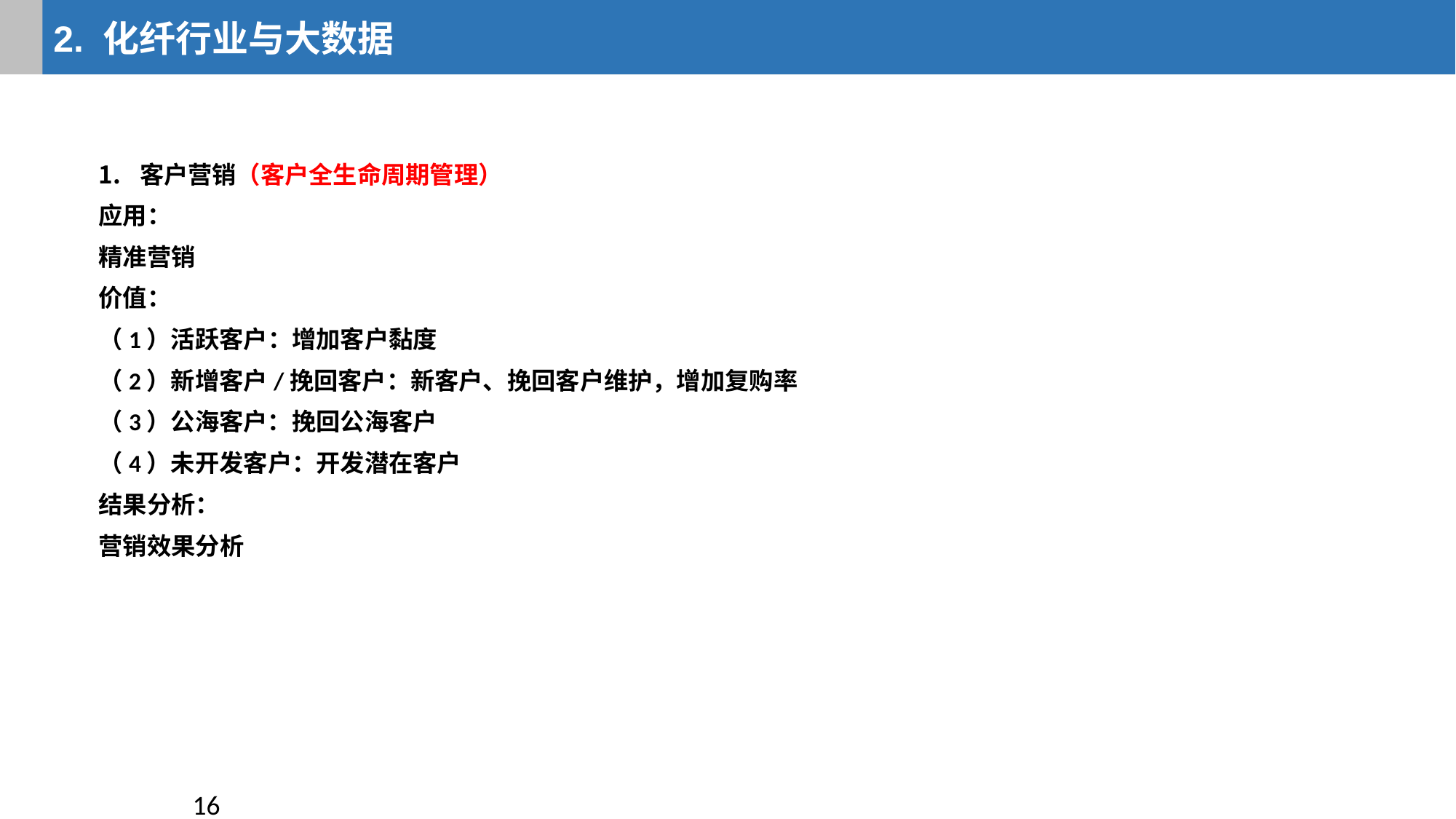

2. 化纤行业与大数据
客户营销（客户全生命周期管理）
应用：
精准营销
价值：
（1）活跃客户：增加客户黏度
（2）新增客户/挽回客户：新客户、挽回客户维护，增加复购率
（3）公海客户：挽回公海客户
（4）未开发客户：开发潜在客户
结果分析：
营销效果分析

16